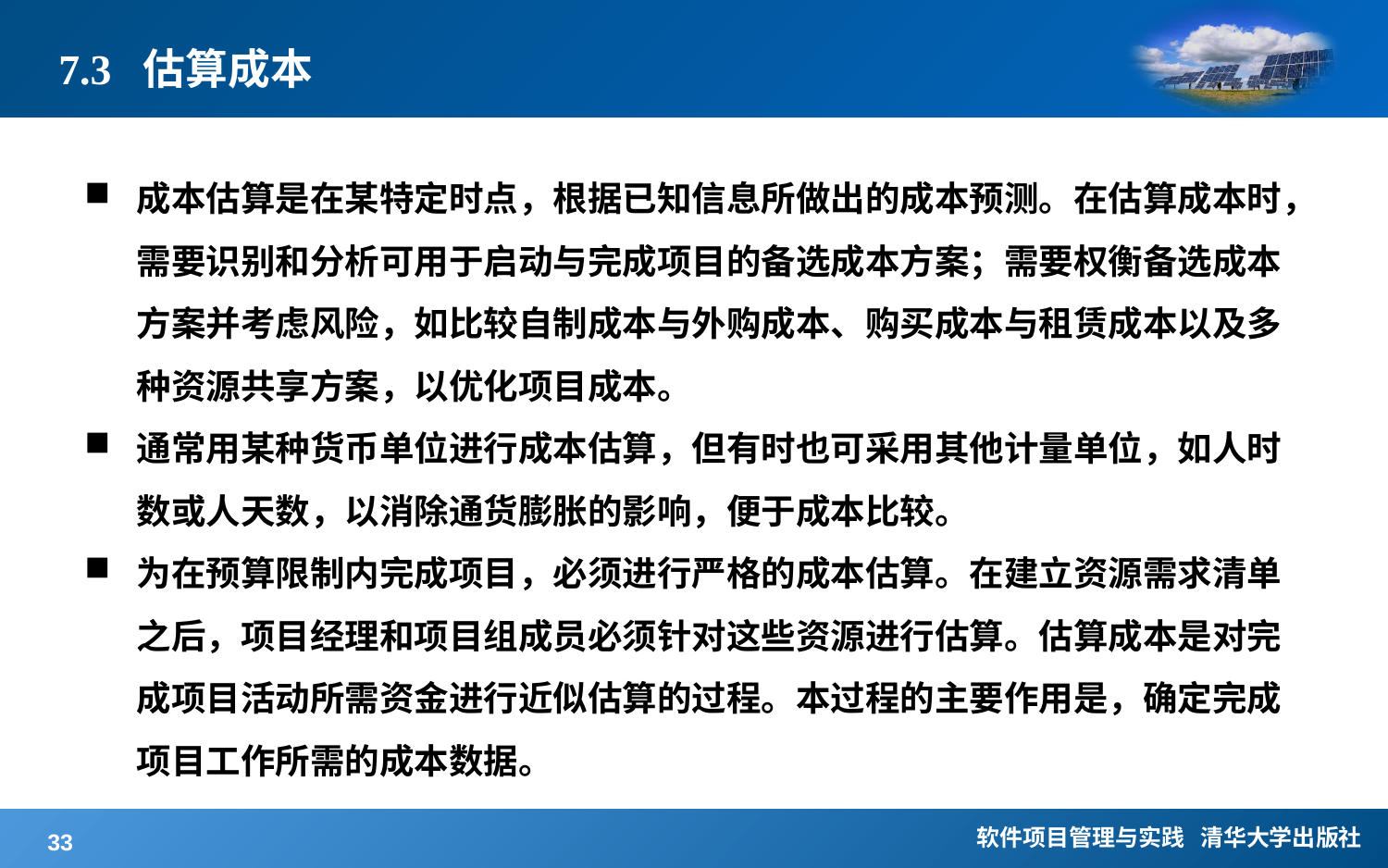

# 7.3  估算成本
成本估算是在某特定时点，根据已知信息所做出的成本预测。在估算成本时，需要识别和分析可用于启动与完成项目的备选成本方案；需要权衡备选成本方案并考虑风险，如比较自制成本与外购成本、购买成本与租赁成本以及多种资源共享方案，以优化项目成本。
通常用某种货币单位进行成本估算，但有时也可采用其他计量单位，如人时数或人天数，以消除通货膨胀的影响，便于成本比较。
为在预算限制内完成项目，必须进行严格的成本估算。在建立资源需求清单之后，项目经理和项目组成员必须针对这些资源进行估算。估算成本是对完成项目活动所需资金进行近似估算的过程。本过程的主要作用是，确定完成项目工作所需的成本数据。